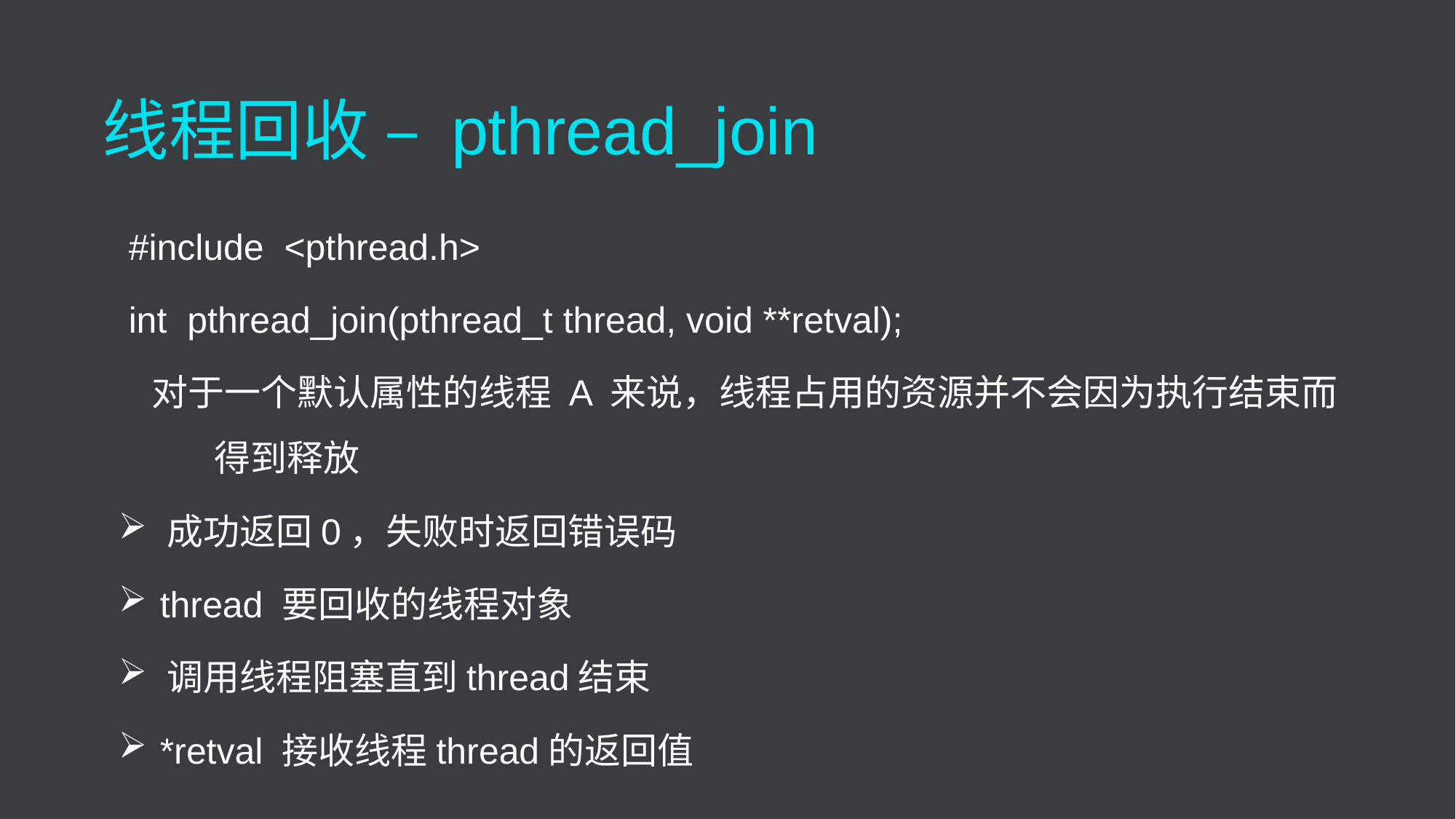

线程回收 – pthread_join
 #include  <pthread.h>
 int  pthread_join(pthread_t thread, void **retval);
   对于一个默认属性的线程 A 来说，线程占用的资源并不会因为执行结束而得到释放
 成功返回0，失败时返回错误码
 thread 要回收的线程对象
 调用线程阻塞直到thread结束
 *retval 接收线程thread的返回值